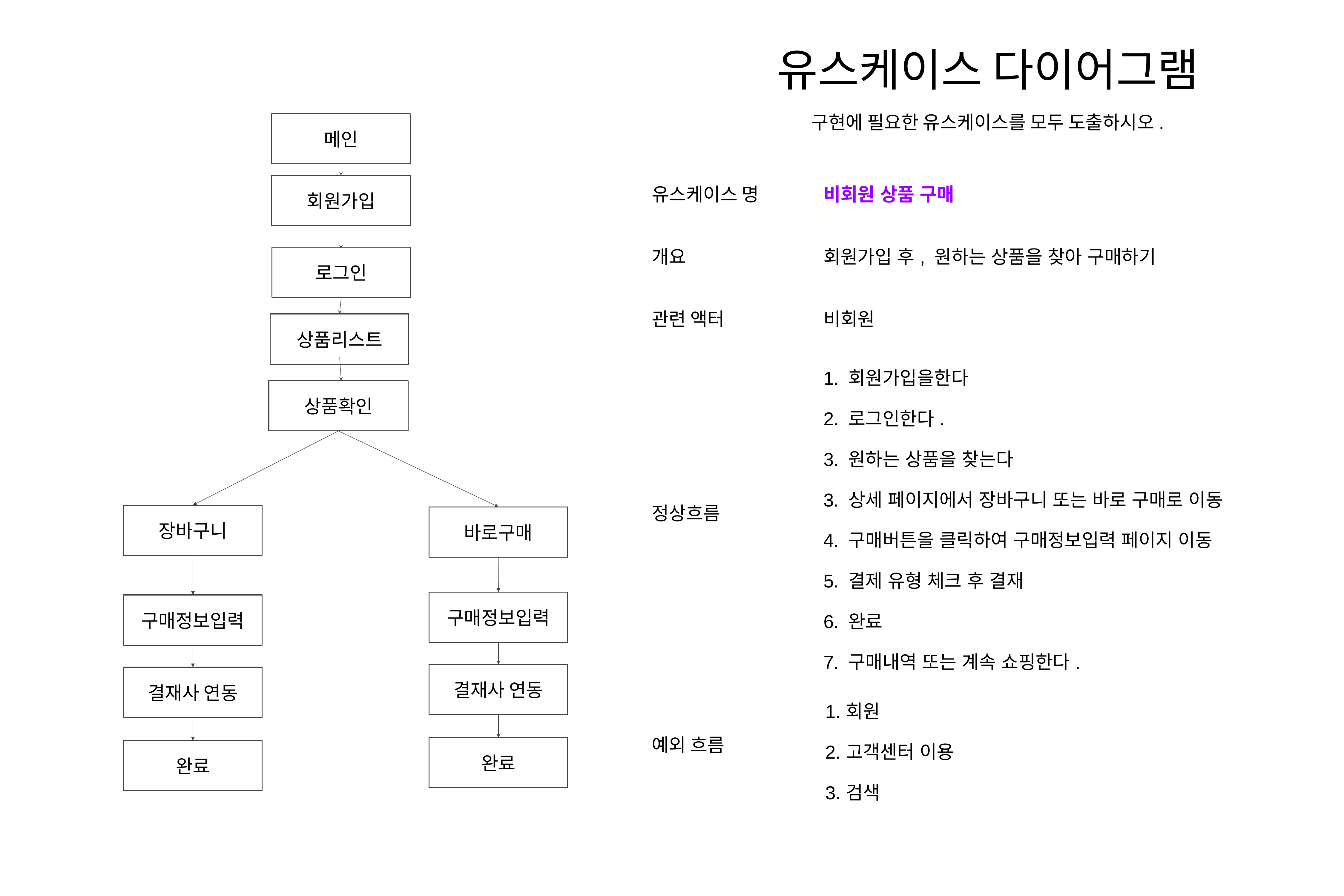

유스케이스 다이어그램

구현에 필요한 유스케이스를 모두 도출하시오.
메인
| 유스케이스 명 | 비회원 상품 구매 |
| --- | --- |
| 개요 | 회원가입 후, 원하는 상품을 찾아 구매하기 |
| 관련 액터 | 비회원 |
| 정상흐름 | 1. 회원가입을한다 2. 로그인한다. 3. 원하는 상품을 찾는다 3. 상세 페이지에서 장바구니 또는 바로 구매로 이동 4. 구매버튼을 클릭하여 구매정보입력 페이지 이동 5. 결제 유형 체크 후 결재 6. 완료 7. 구매내역 또는 계속 쇼핑한다. |
| 예외 흐름 | 회원 고객센터 이용 검색 |
회원가입
로그인
상품리스트
상품확인
장바구니
바로구매
구매정보입력
구매정보입력
결재사 연동
결재사 연동
완료
완료